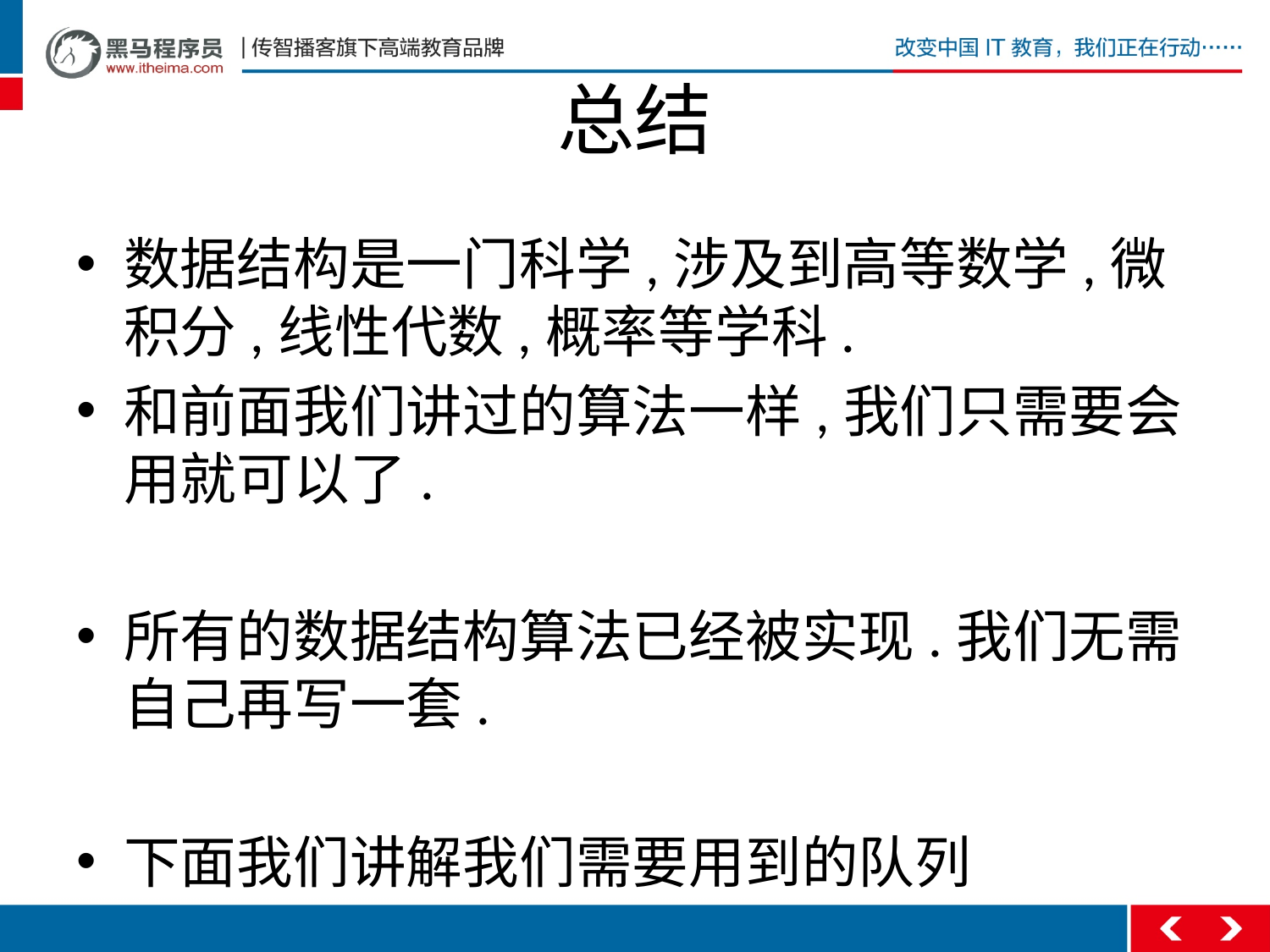

# 总结
数据结构是一门科学,涉及到高等数学,微积分,线性代数,概率等学科.
和前面我们讲过的算法一样,我们只需要会用就可以了.

所有的数据结构算法已经被实现.我们无需自己再写一套.

下面我们讲解我们需要用到的队列